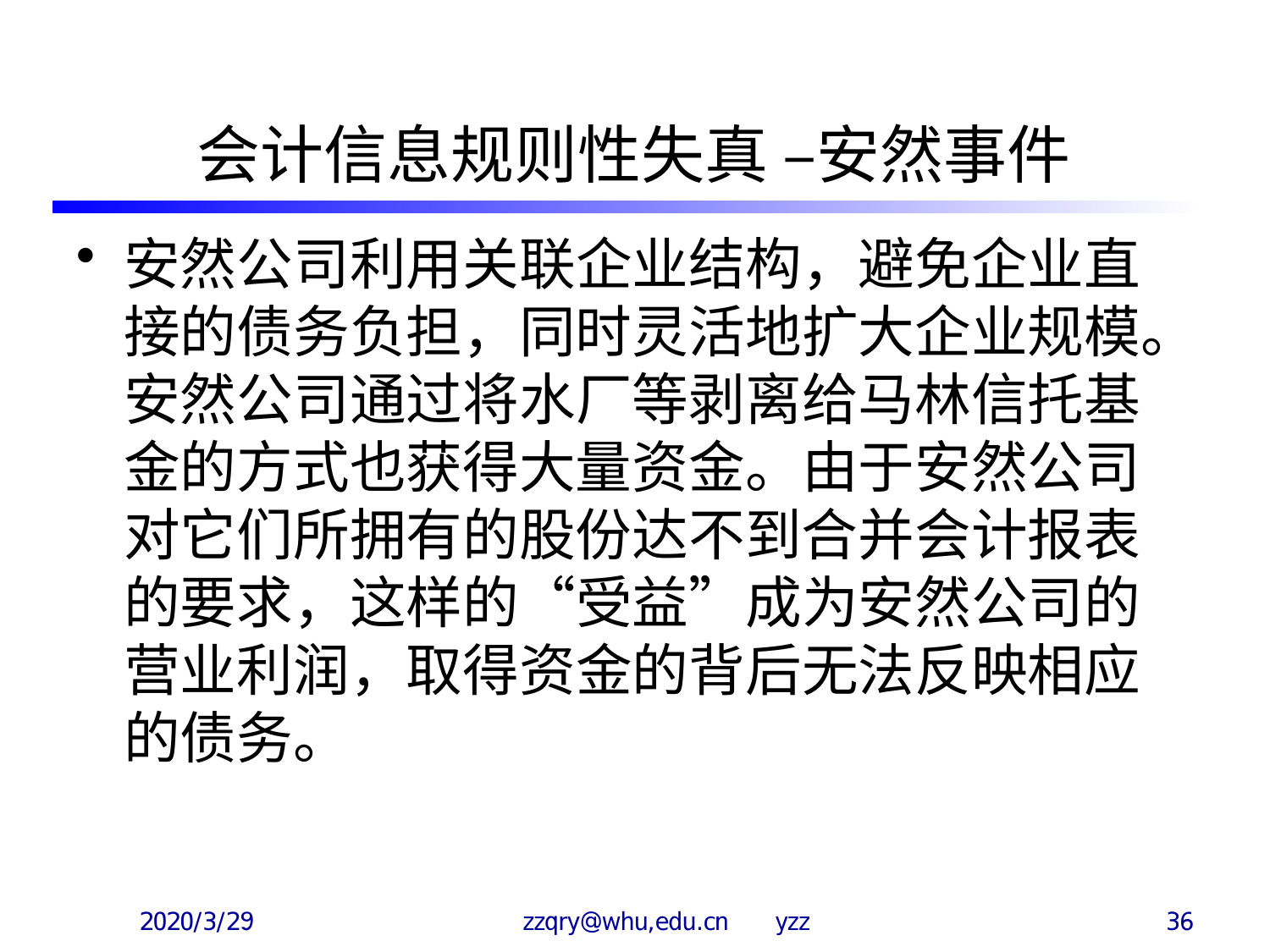

会计信息规则性失真 –安然事件
安然公司利用关联企业结构，避免企业直接的债务负担，同时灵活地扩大企业规模。安然公司通过将水厂等剥离给马林信托基金的方式也获得大量资金。由于安然公司对它们所拥有的股份达不到合并会计报表的要求，这样的“受益”成为安然公司的营业利润，取得资金的背后无法反映相应的债务。
2020/3/29
zzqry@whu,edu.cn      yzz
36